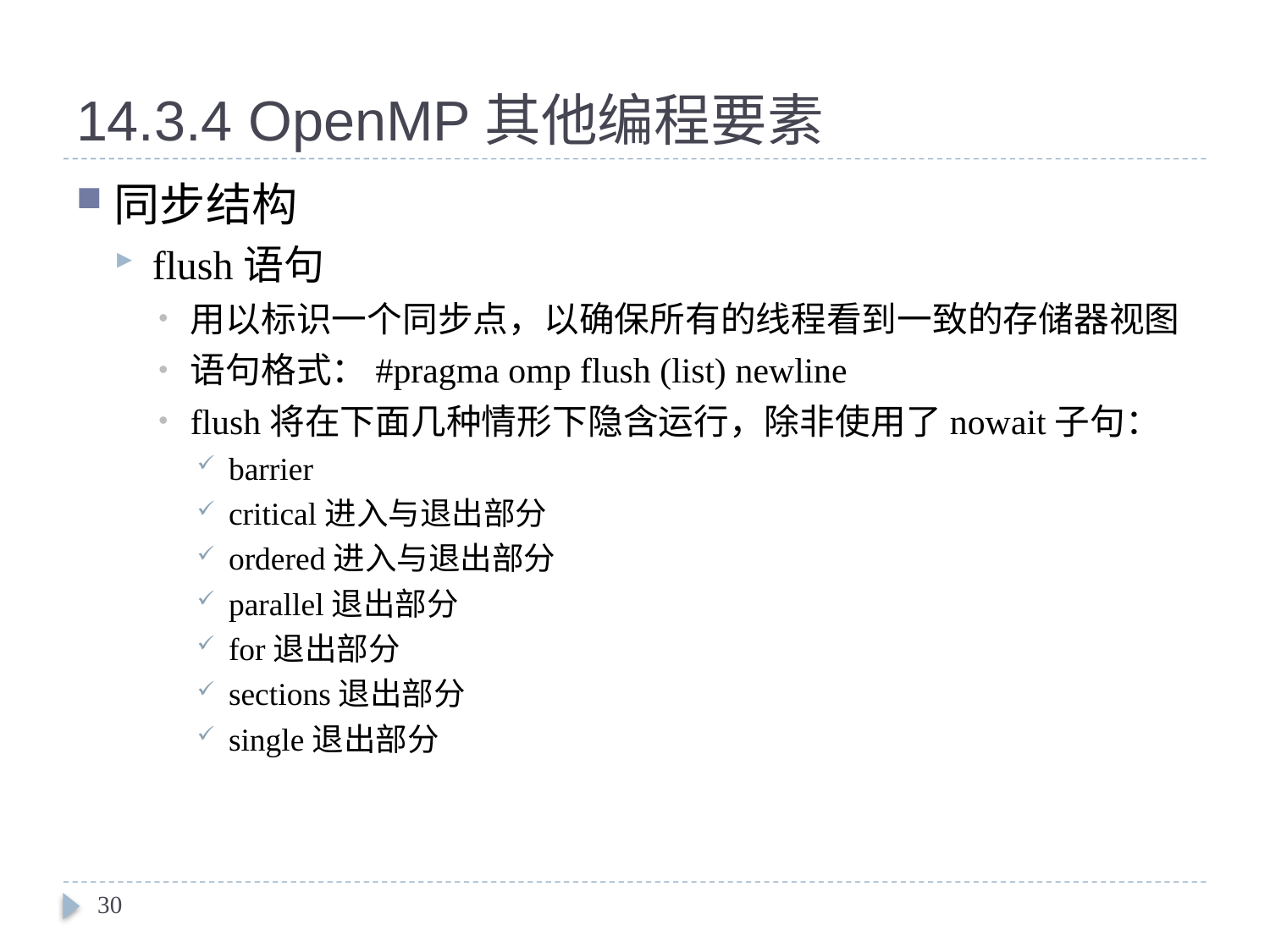

# 14.3.4 OpenMP其他编程要素
同步结构
flush语句
用以标识一个同步点，以确保所有的线程看到一致的存储器视图
语句格式：#pragma omp flush (list) newline
flush将在下面几种情形下隐含运行，除非使用了nowait子句：
barrier
critical进入与退出部分
ordered进入与退出部分
parallel退出部分
for退出部分
sections退出部分
single退出部分
30